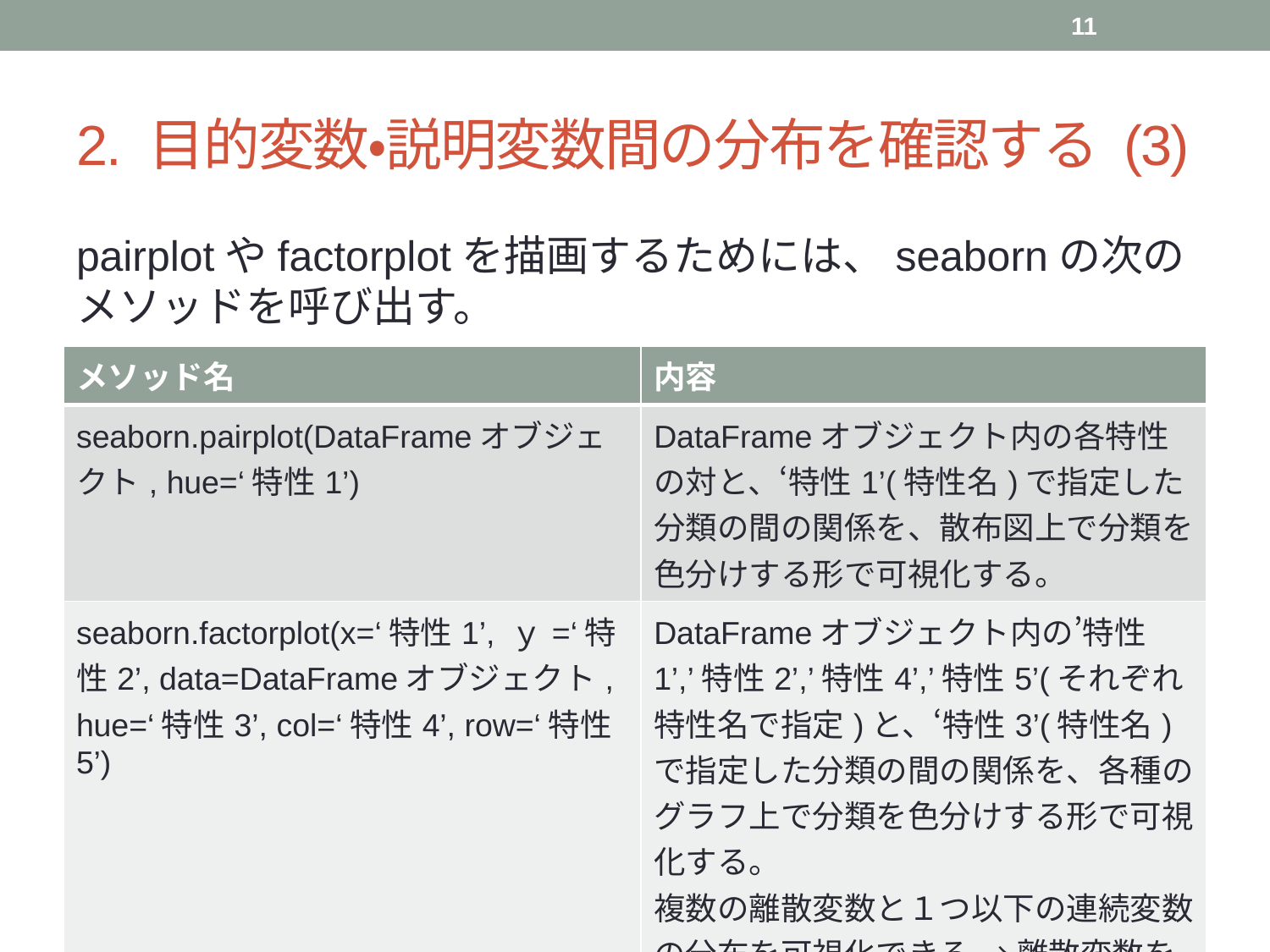

11
# 2. 目的変数・説明変数間の分布を確認する (3)
pairplotやfactorplotを描画するためには、seabornの次のメソッドを呼び出す。
| メソッド名 | 内容 |
| --- | --- |
| seaborn.pairplot(DataFrameオブジェクト, hue=‘特性1’) | DataFrameオブジェクト内の各特性の対と、‘特性1’(特性名)で指定した分類の間の関係を、散布図上で分類を色分けする形で可視化する。 |
| seaborn.factorplot(x=‘特性1’, ｙ=‘特性2’, data=DataFrameオブジェクト, hue=‘特性3’, col=‘特性4’, row=‘特性5’) | DataFrameオブジェクト内の’特性1’,’特性2’,’特性4’,’特性5’(それぞれ特性名で指定)と、‘特性3’(特性名)で指定した分類の間の関係を、各種のグラフ上で分類を色分けする形で可視化する。 複数の離散変数と１つ以下の連続変数の分布を可視化できる → 離散変数を対象にするという意味でロジスティック回帰分析に向いている。 |